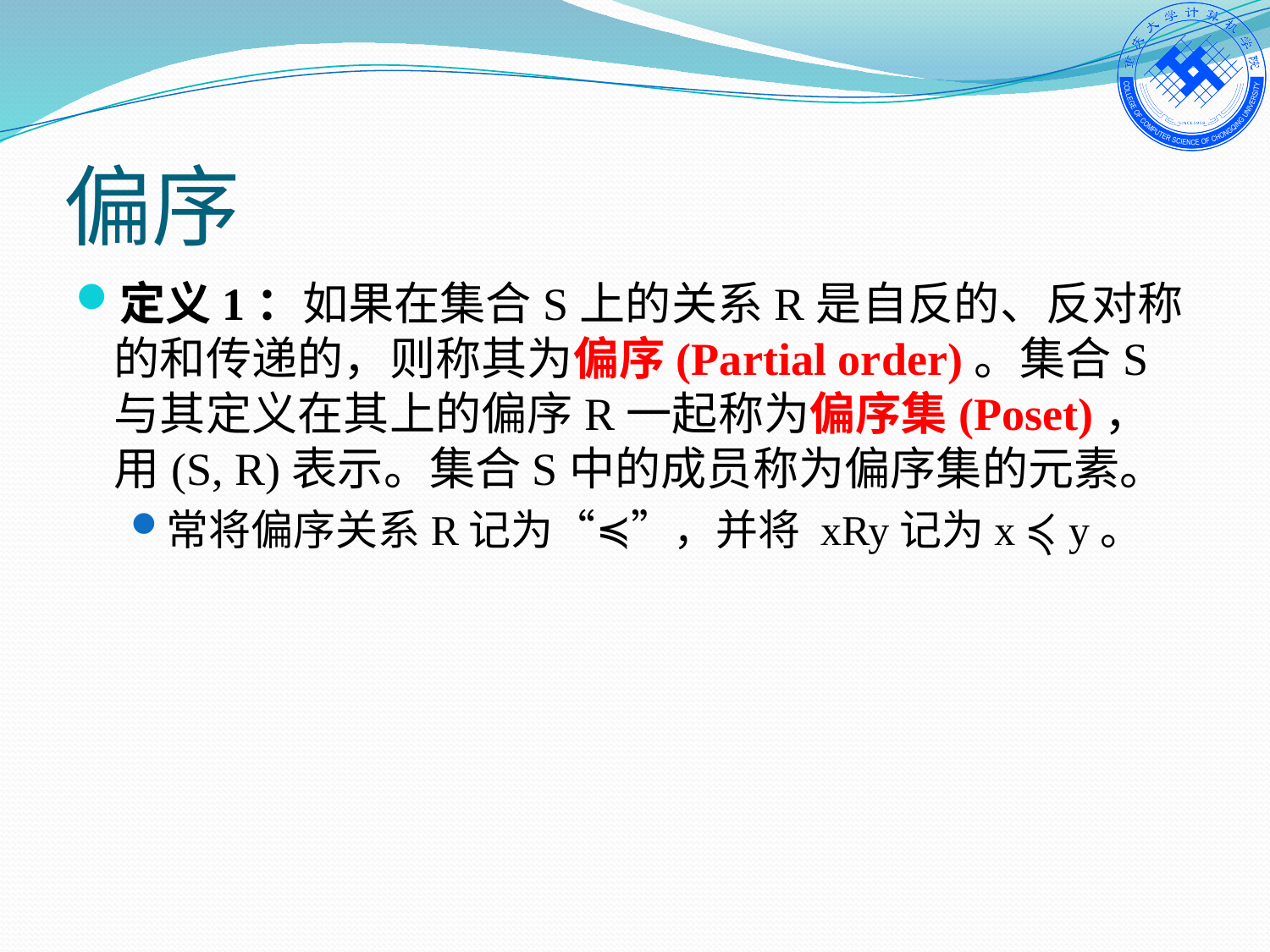

# 偏序
定义1：如果在集合S上的关系R是自反的、反对称的和传递的，则称其为偏序(Partial order)。集合S与其定义在其上的偏序R一起称为偏序集(Poset)，用(S, R)表示。集合S中的成员称为偏序集的元素。
常将偏序关系R记为“≼”，并将 xRy记为x ≼ y。